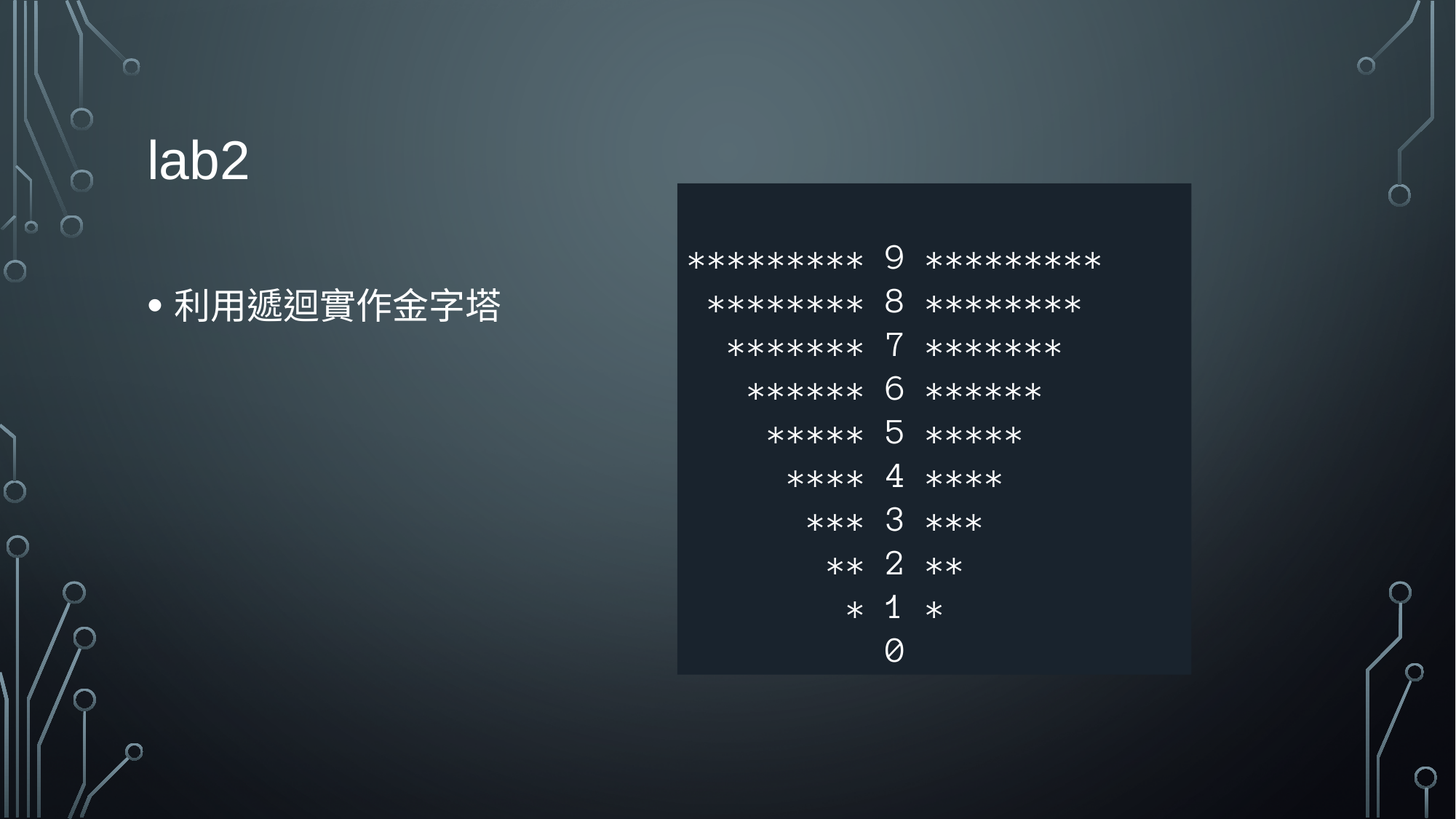

# lab2

********* 9 *********
 ******** 8 ********
  ******* 7 *******
   ****** 6 ******
    ***** 5 *****
     **** 4 ****
      *** 3 ***
       ** 2 **
        * 1 *
          0
利用遞迴實作金字塔